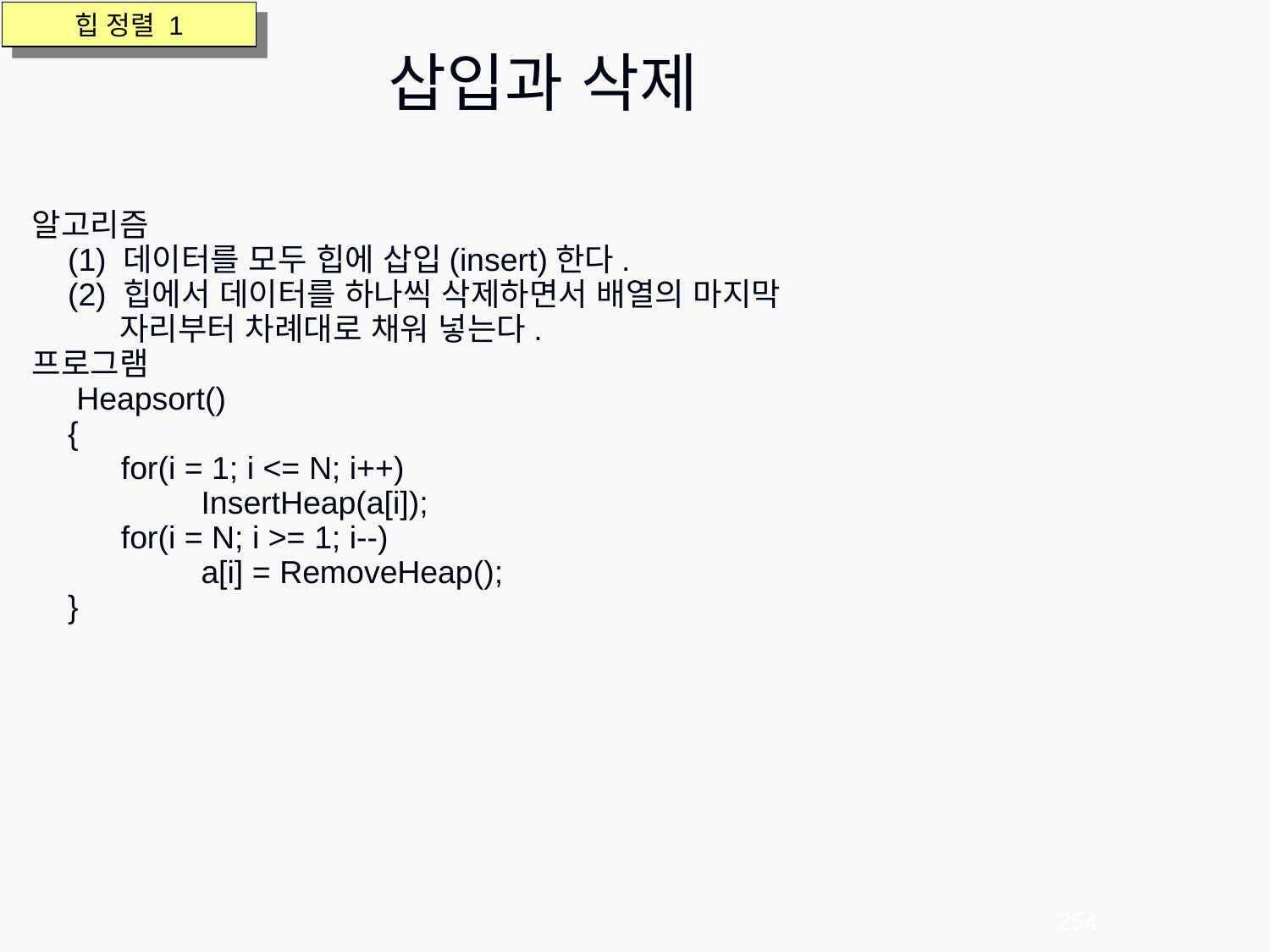

힙 정렬 1
삽입과 삭제

알고리즘
    (1) 데이터를 모두 힙에 삽입(insert)한다.
    (2) 힙에서 데이터를 하나씩 삭제하면서 배열의 마지막
         자리부터 차례대로 채워 넣는다.
프로그램
     Heapsort()
    {
          for(i = 1; i <= N; i++)
                   InsertHeap(a[i]);
          for(i = N; i >= 1; i--)
                   a[i] = RemoveHeap();
    }
254